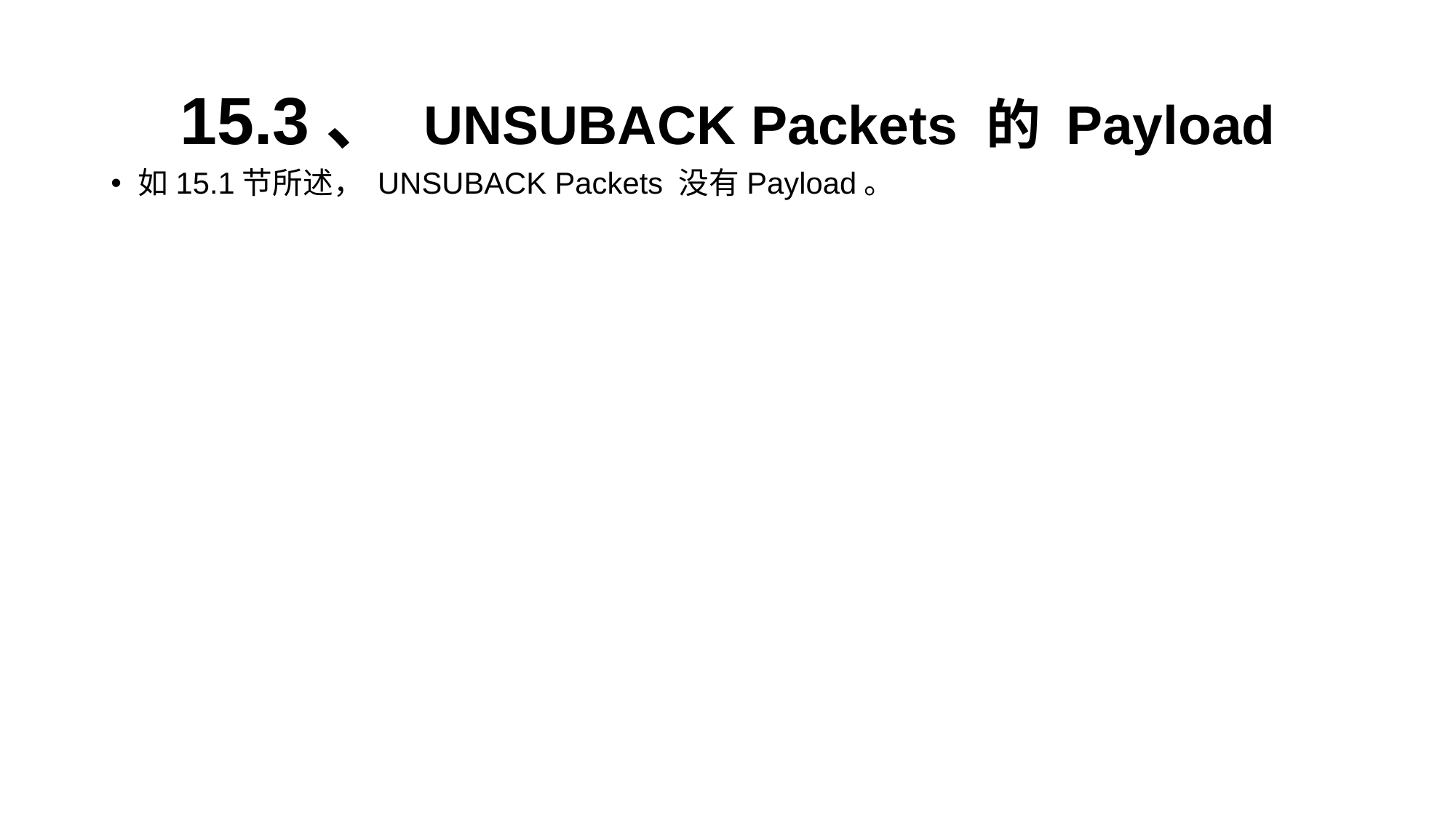

# 15.3、 UNSUBACK Packets 的 Payload
如15.1节所述， UNSUBACK Packets 没有Payload。